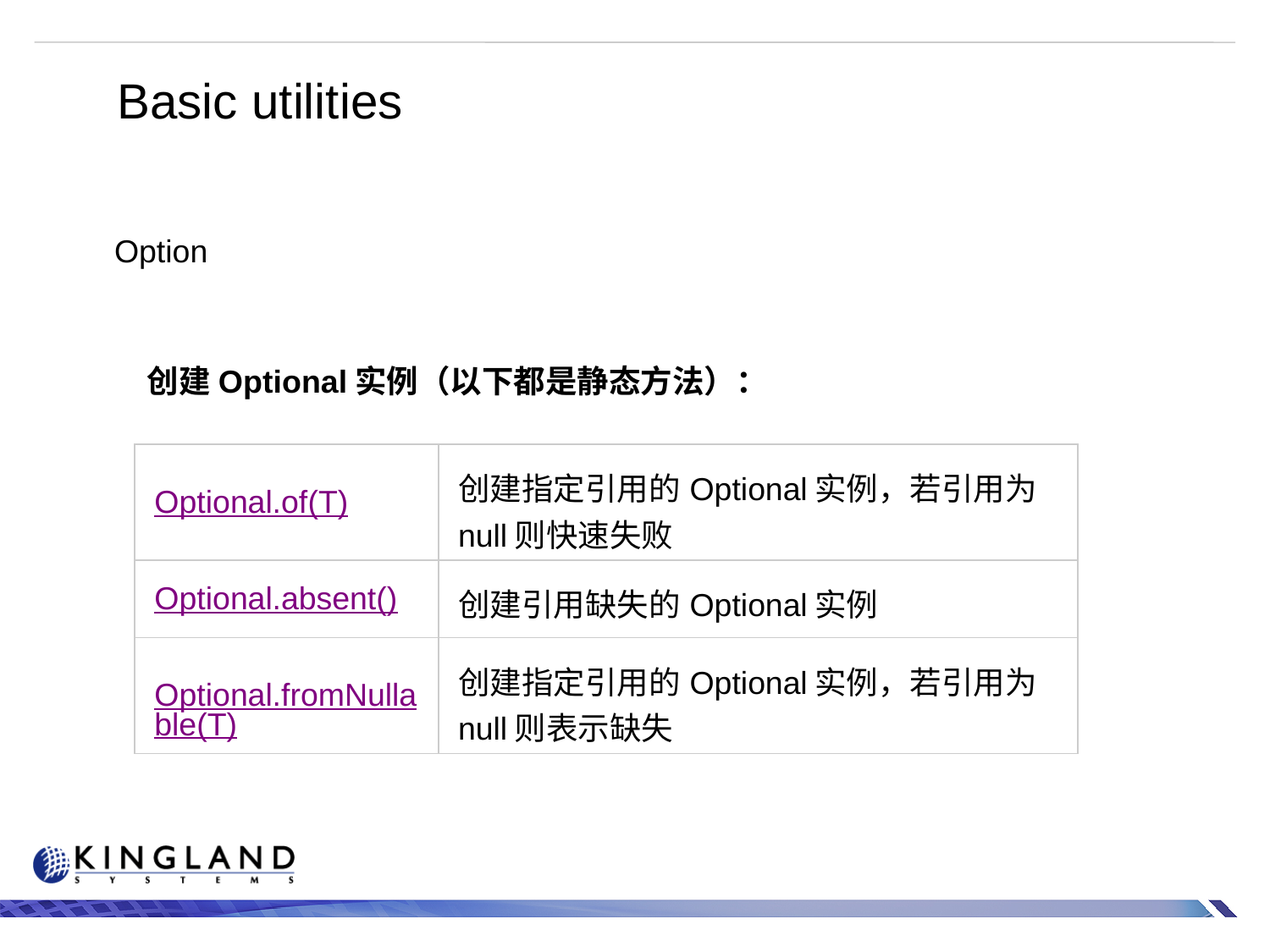

Basic utilities
Option
创建Optional实例（以下都是静态方法）：
| Optional.of(T) | 创建指定引用的Optional实例，若引用为null则快速失败 |
| --- | --- |
| Optional.absent() | 创建引用缺失的Optional实例 |
| Optional.fromNullable(T) | 创建指定引用的Optional实例，若引用为null则表示缺失 |